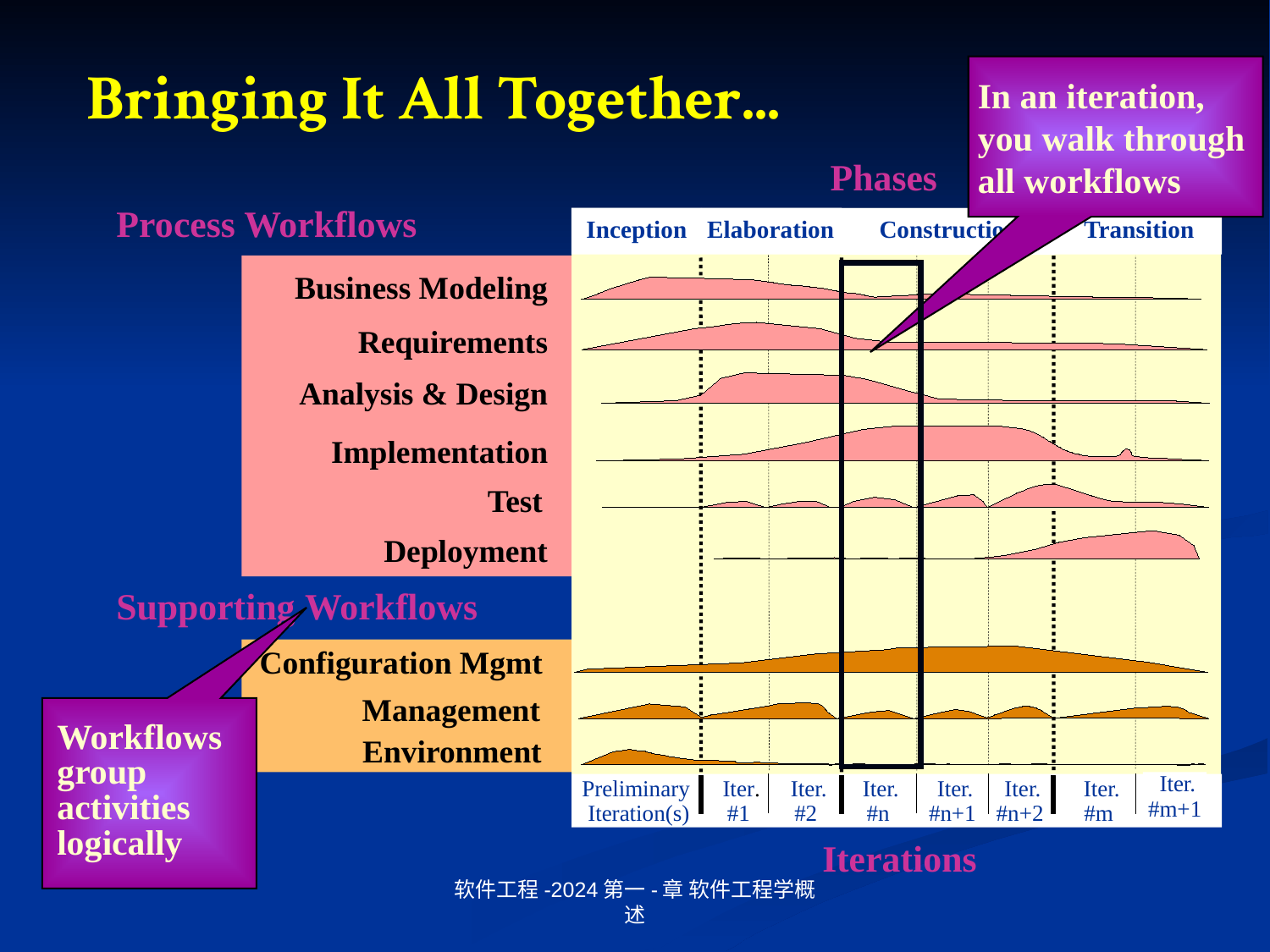

# Bringing It All Together...

In an iteration, you walk through all workflows

Phases
Process Workflows

Inception
Elaboration
Construction
Transition

Business Modeling

Requirements

Analysis & Design

Implementation

Test

Deployment

Configuration Mgmt
Management

Environment

 Iter.
#m+1

Preliminary
Iteration(s)
 Iter.
#1
 Iter.
#2
 Iter.
#n
 Iter.
#n+1
 Iter.
#n+2
 Iter.
#m
Supporting Workflows

Workflows group activities logically
Iterations
软件工程-2024第一-章 软件工程学概述
139